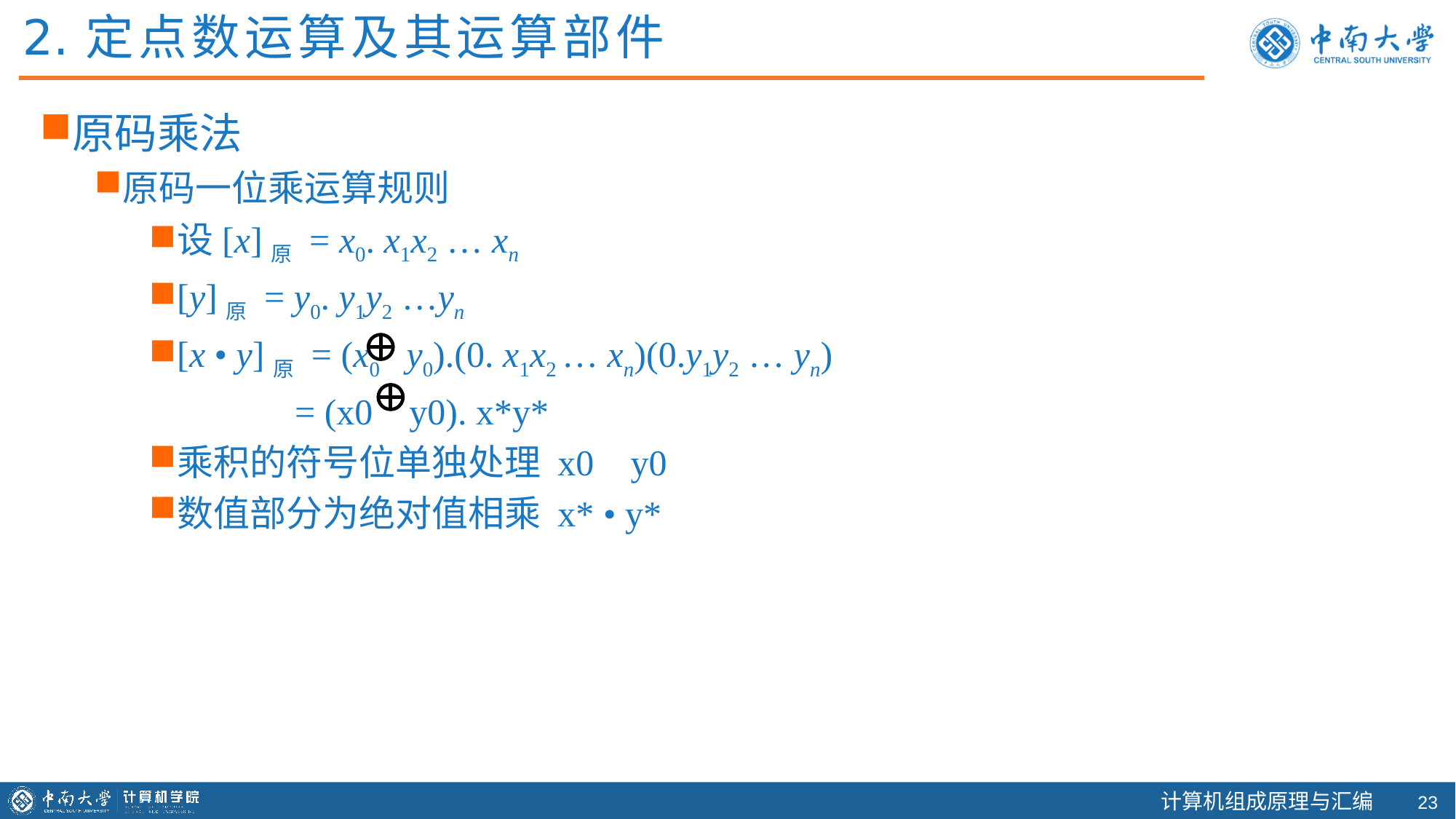

2.定点数运算及其运算部件

原码乘法
原码一位乘运算规则
设[x]原 = x0. x1x2 … xn
[y]原 = y0. y1y2 …yn
[x • y]原 = (x0     y0).(0. x1x2 … xn)(0.y1y2 … yn)
                = (x0    y0). x*y*
乘积的符号位单独处理 x0    y0
数值部分为绝对值相乘 x* • y*

23